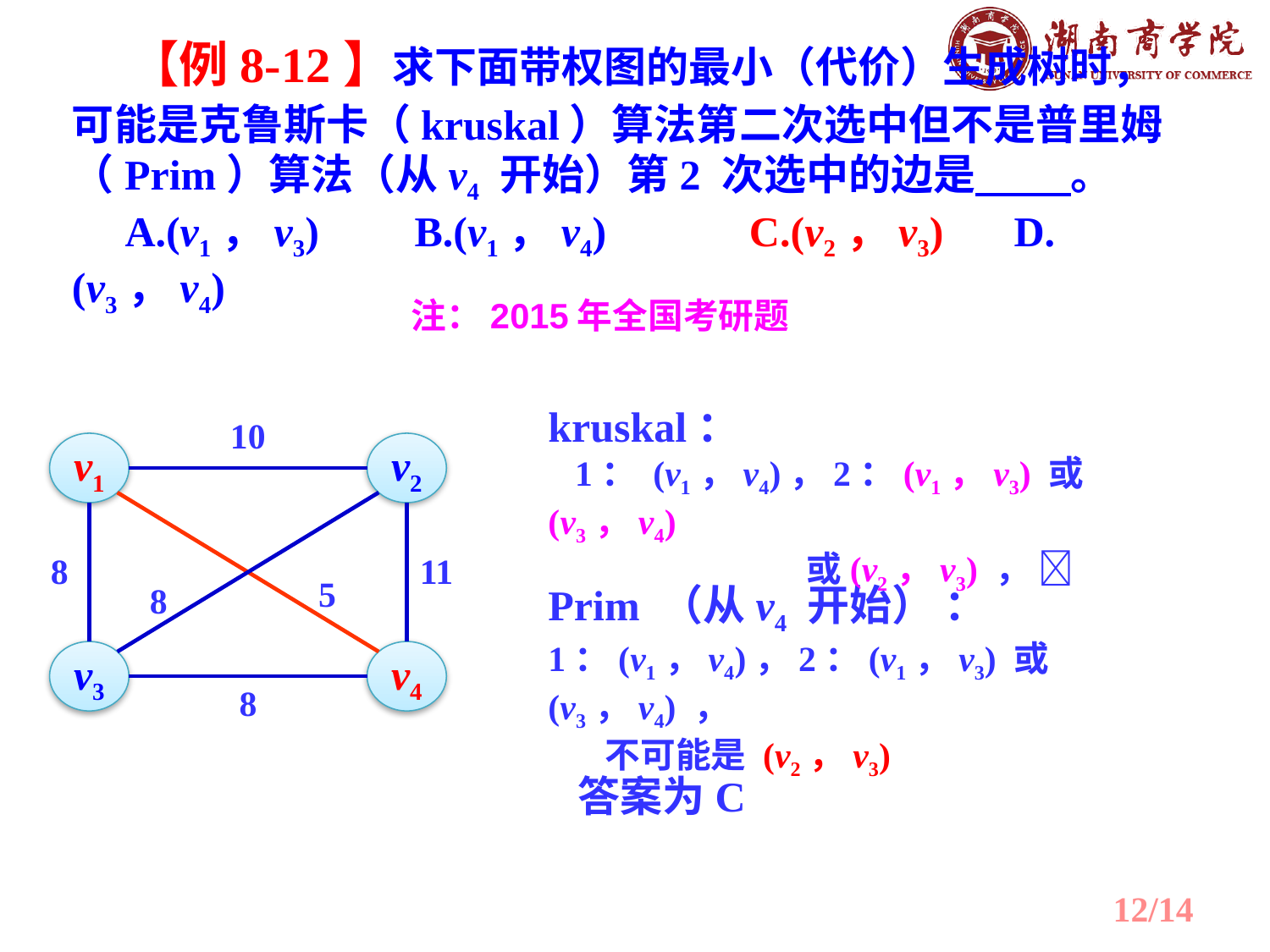

【例8-12】求下面带权图的最小（代价）生成树时，可能是克鲁斯卡（kruskal）算法第二次选中但不是普里姆（Prim）算法（从v4 开始）第2 次选中的边是          。
     A.(v1，v3)         B.(v1，v4)	    C.(v2，v3)	     D.(v3，v4)
注：2015年全国考研题
kruskal：
   1： (v1，v4)，2：(v1，v3) 或(v3，v4)
                               或(v2，v3) ， …
10
v1
v2
8
11
5
Prim （从v4 开始） ：
1：(v1，v4)，2：(v1，v3) 或(v3，v4) ，
      不可能是 (v2，v3)
8
v3
v4
8
答案为C
12/14